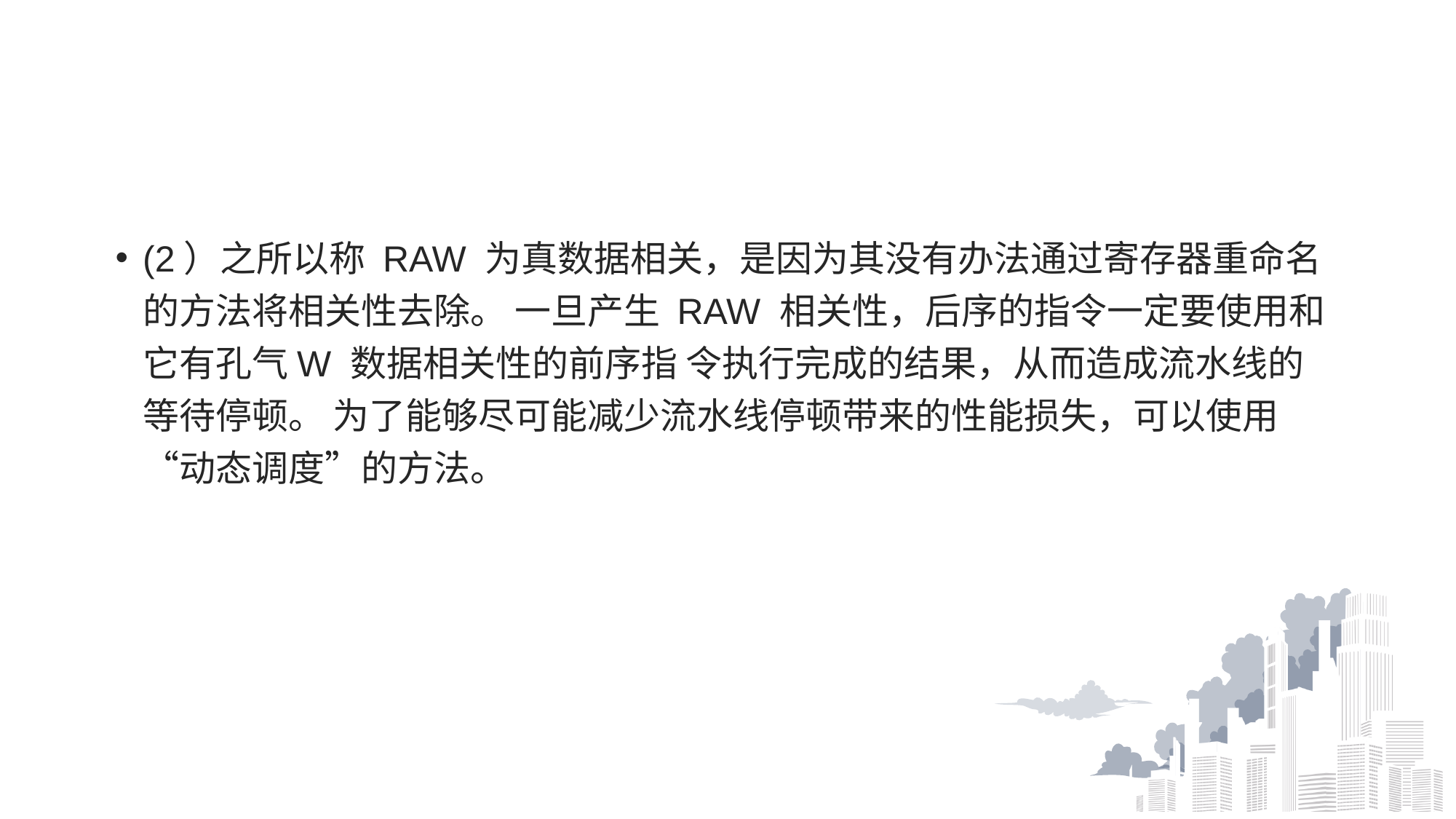

(2）之所以称 RAW 为真数据相关，是因为其没有办法通过寄存器重命名的方法将相关性去除。 一旦产生 RAW 相关性，后序的指令一定要使用和它有孔气W 数据相关性的前序指 令执行完成的结果，从而造成流水线的等待停顿。 为了能够尽可能减少流水线停顿带来的性能损失，可以使用“动态调度”的方法。